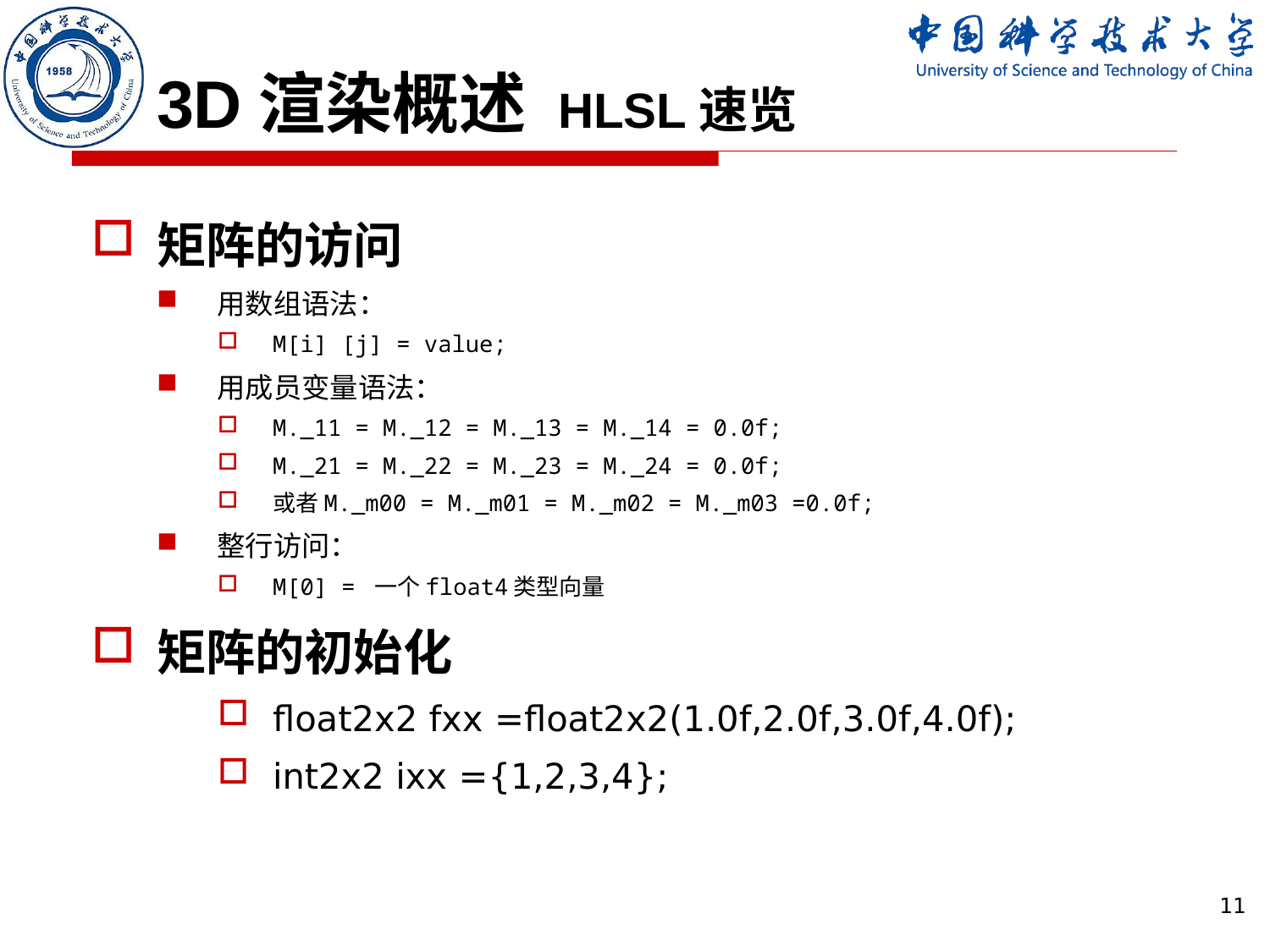

# 3D渲染概述 HLSL速览
矩阵的访问
用数组语法：
M[i] [j] = value;
用成员变量语法：
M._11 = M._12 = M._13 = M._14 = 0.0f;
M._21 = M._22 = M._23 = M._24 = 0.0f;
或者M._m00 = M._m01 = M._m02 = M._m03 =0.0f;
整行访问：
M[0] = 一个float4类型向量
矩阵的初始化
float2x2 fxx =float2x2(1.0f,2.0f,3.0f,4.0f);
int2x2 ixx ={1,2,3,4};

11